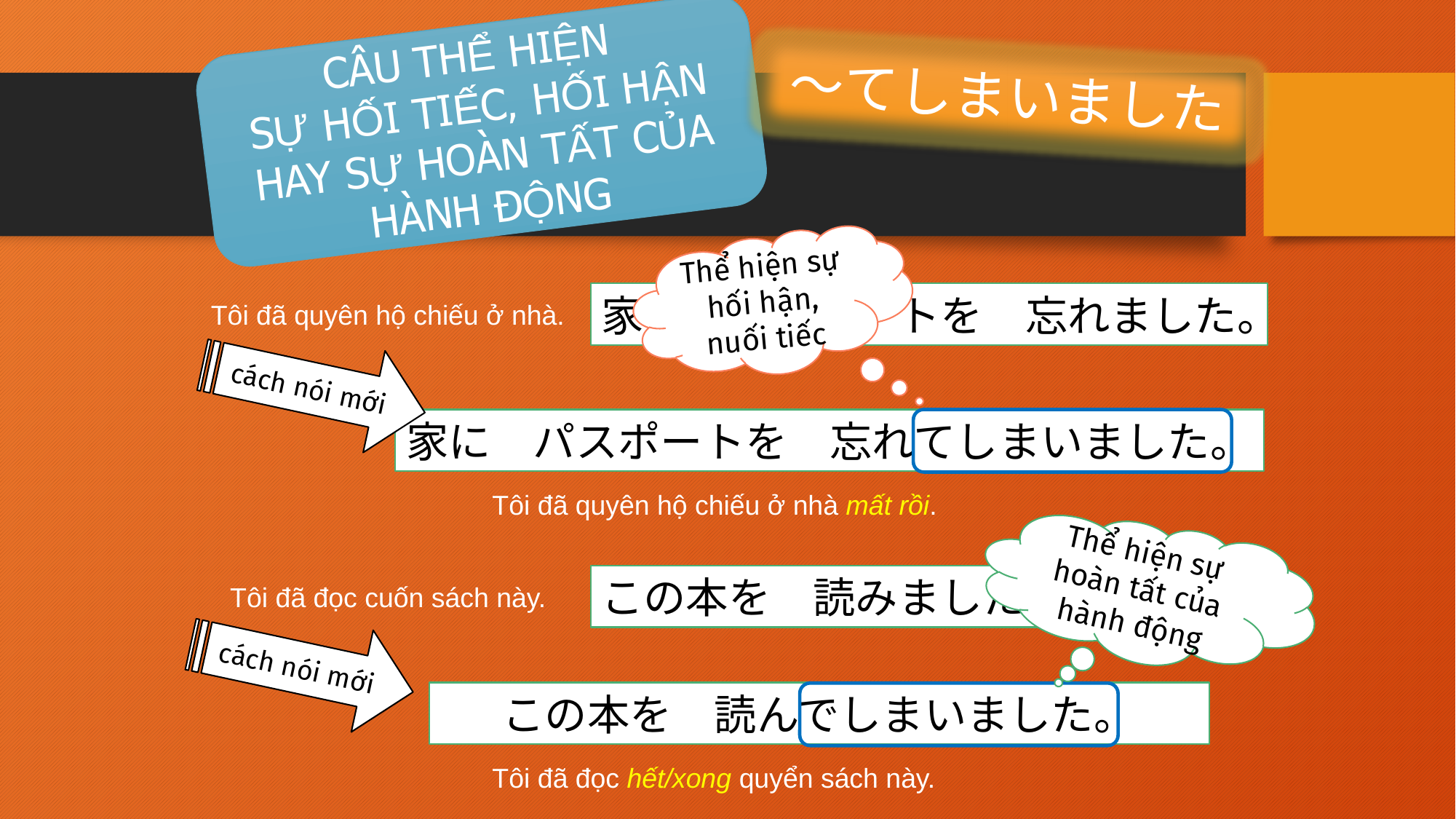

CÂU THỂ HIỆN
SỰ HỐI TIẾC, HỐI HẬN HAY SỰ HOÀN TẤT CỦA HÀNH ĐỘNG
～てしまいました
Thể hiện sự hối hận, nuối tiếc
家に　パスポートを　忘れました。
Tôi đã quyên hộ chiếu ở nhà.
cách nói mới
家に　パスポートを　忘れてしまいました。

Tôi đã quyên hộ chiếu ở nhà mất rồi.
Thể hiện sự hoàn tất của hành động
この本を　読みました。
Tôi đã đọc cuốn sách này.
cách nói mới
この本を　読んでしまいました。

Tôi đã đọc hết/xong quyển sách này.